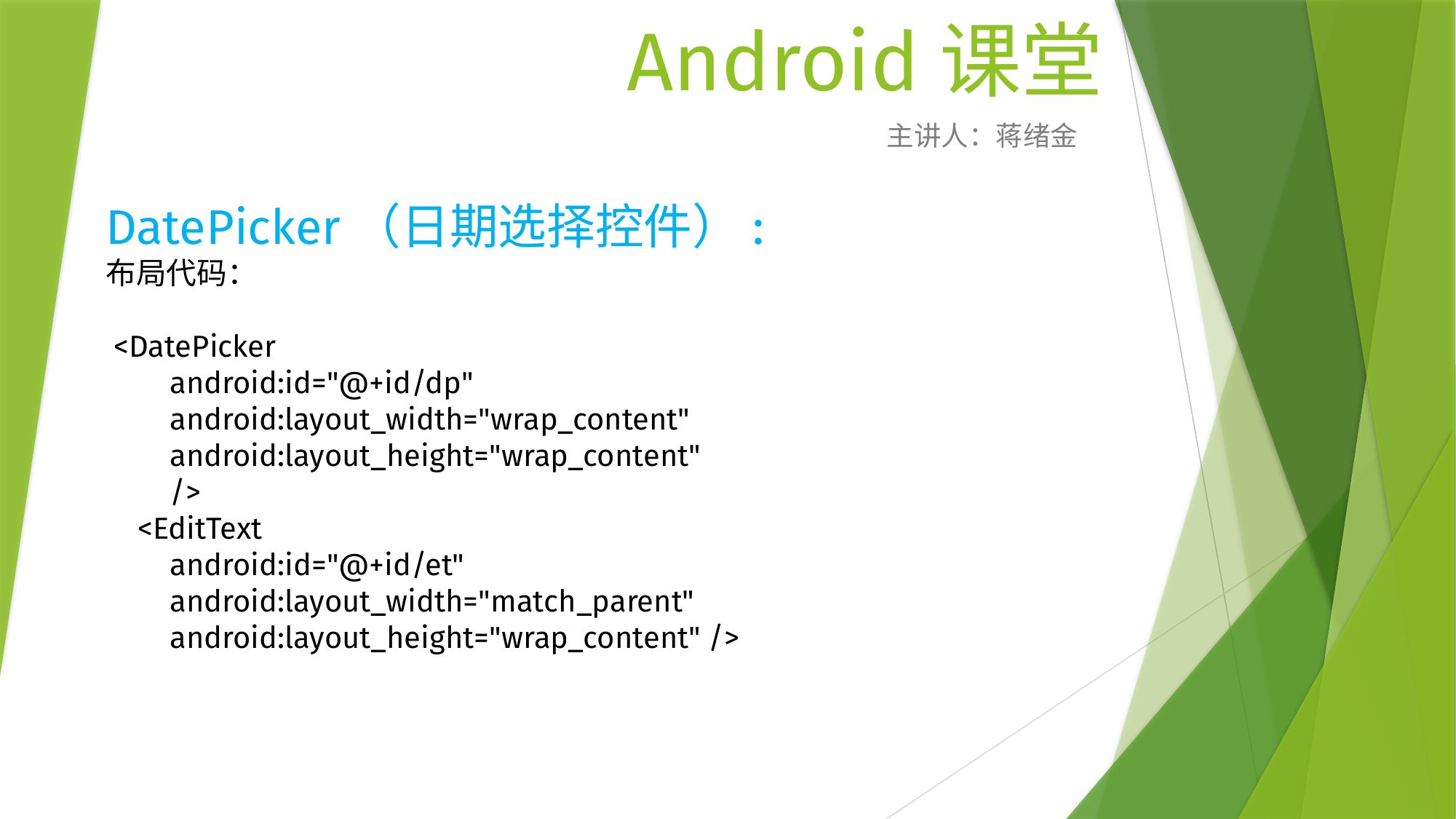

# Android课堂
主讲人：蒋绪金
DatePicker（日期选择控件）:
布局代码：

 <DatePicker
        android:id="@+id/dp"
        android:layout_width="wrap_content"
        android:layout_height="wrap_content"
        />
    <EditText
        android:id="@+id/et"
        android:layout_width="match_parent"
        android:layout_height="wrap_content" />